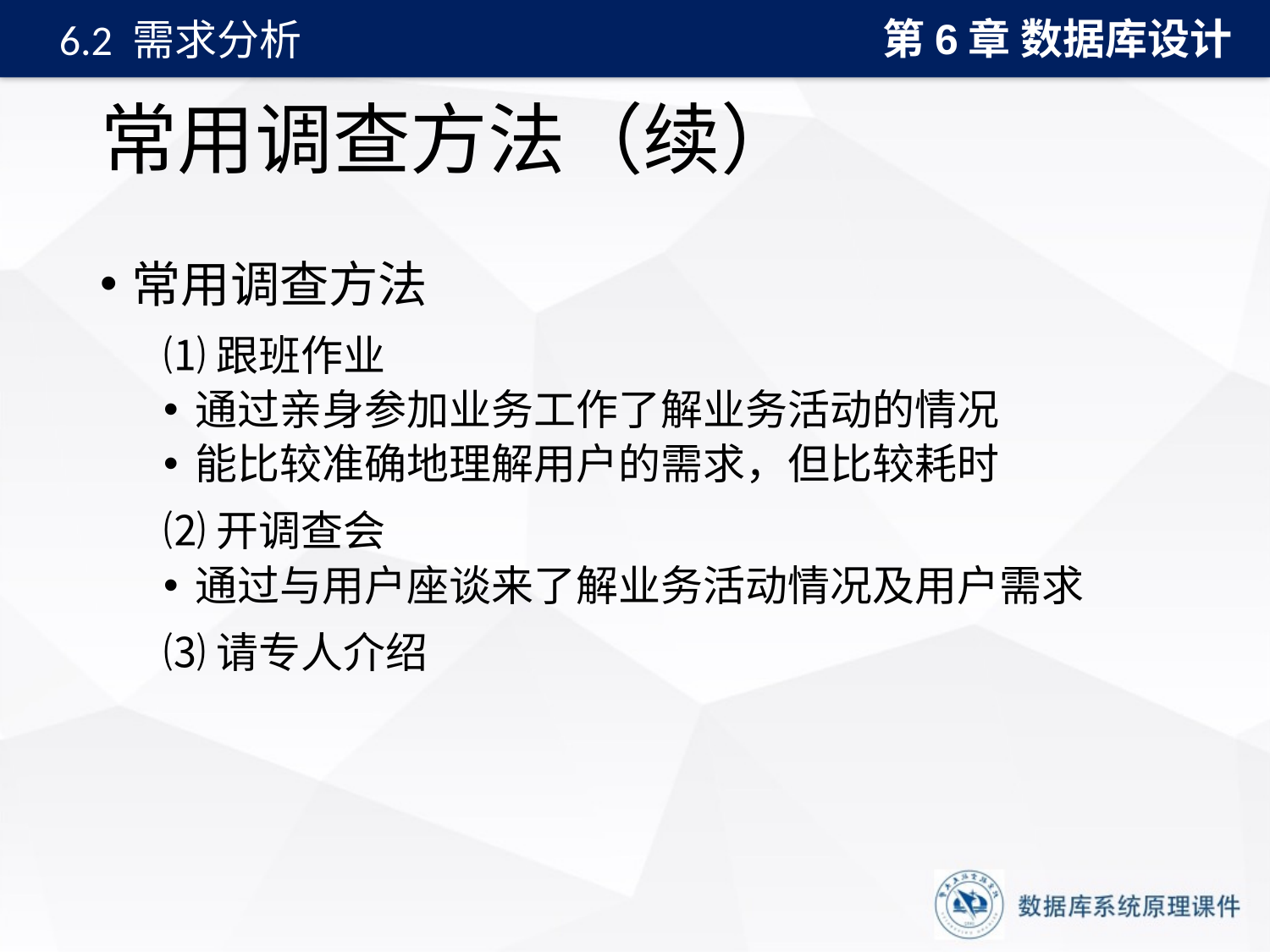

第6章 数据库设计
6.2 需求分析
# 常用调查方法（续）
常用调查方法
⑴跟班作业
通过亲身参加业务工作了解业务活动的情况
能比较准确地理解用户的需求，但比较耗时
⑵开调查会
通过与用户座谈来了解业务活动情况及用户需求
⑶请专人介绍